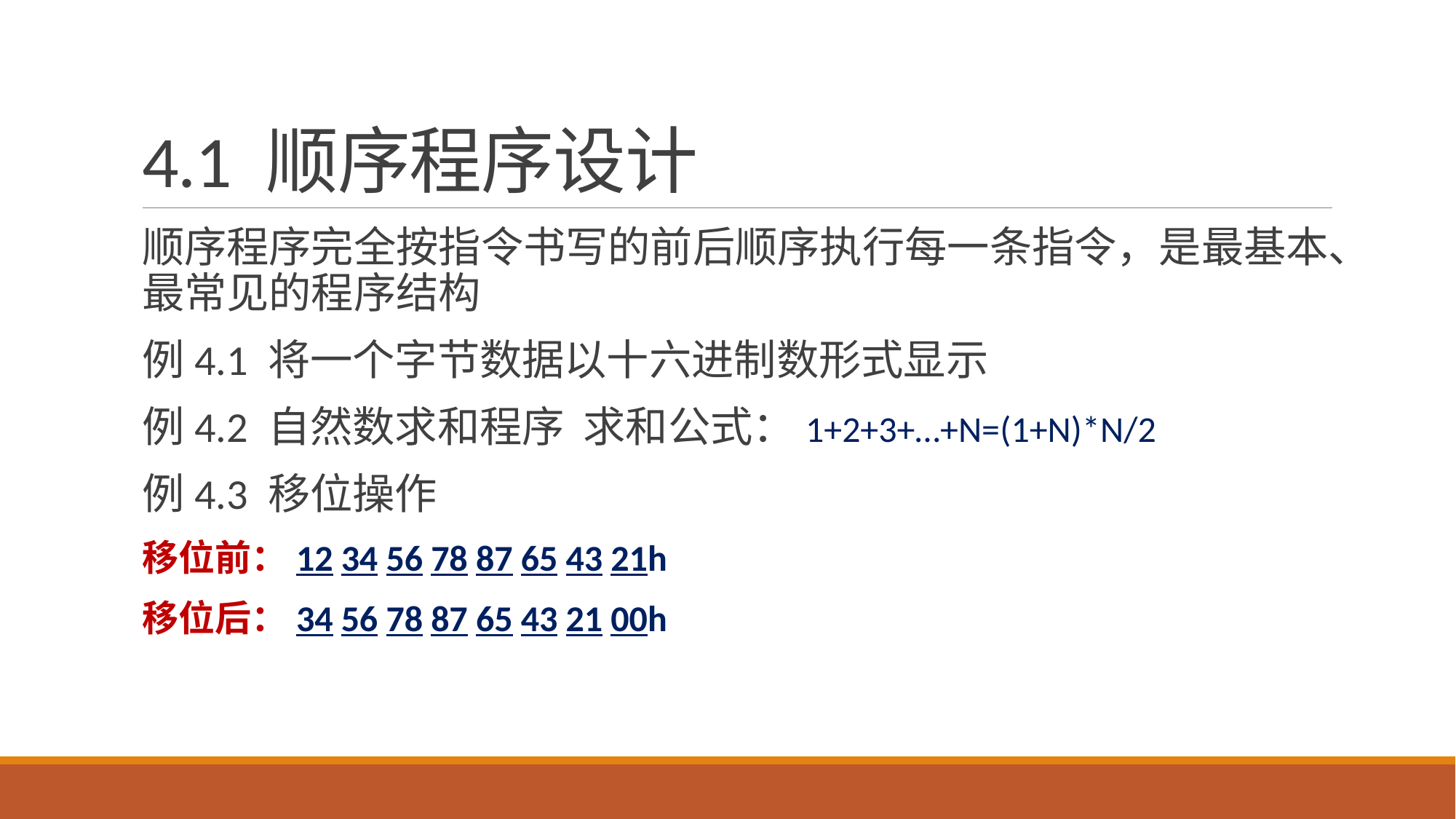

# 4.1 顺序程序设计
顺序程序完全按指令书写的前后顺序执行每一条指令，是最基本、最常见的程序结构
例4.1 将一个字节数据以十六进制数形式显示
例4.2 自然数求和程序  求和公式：1+2+3+…+N=(1+N)*N/2
例4.3 移位操作
移位前：12 34 56 78 87 65 43 21h
移位后：34 56 78 87 65 43 21 00h